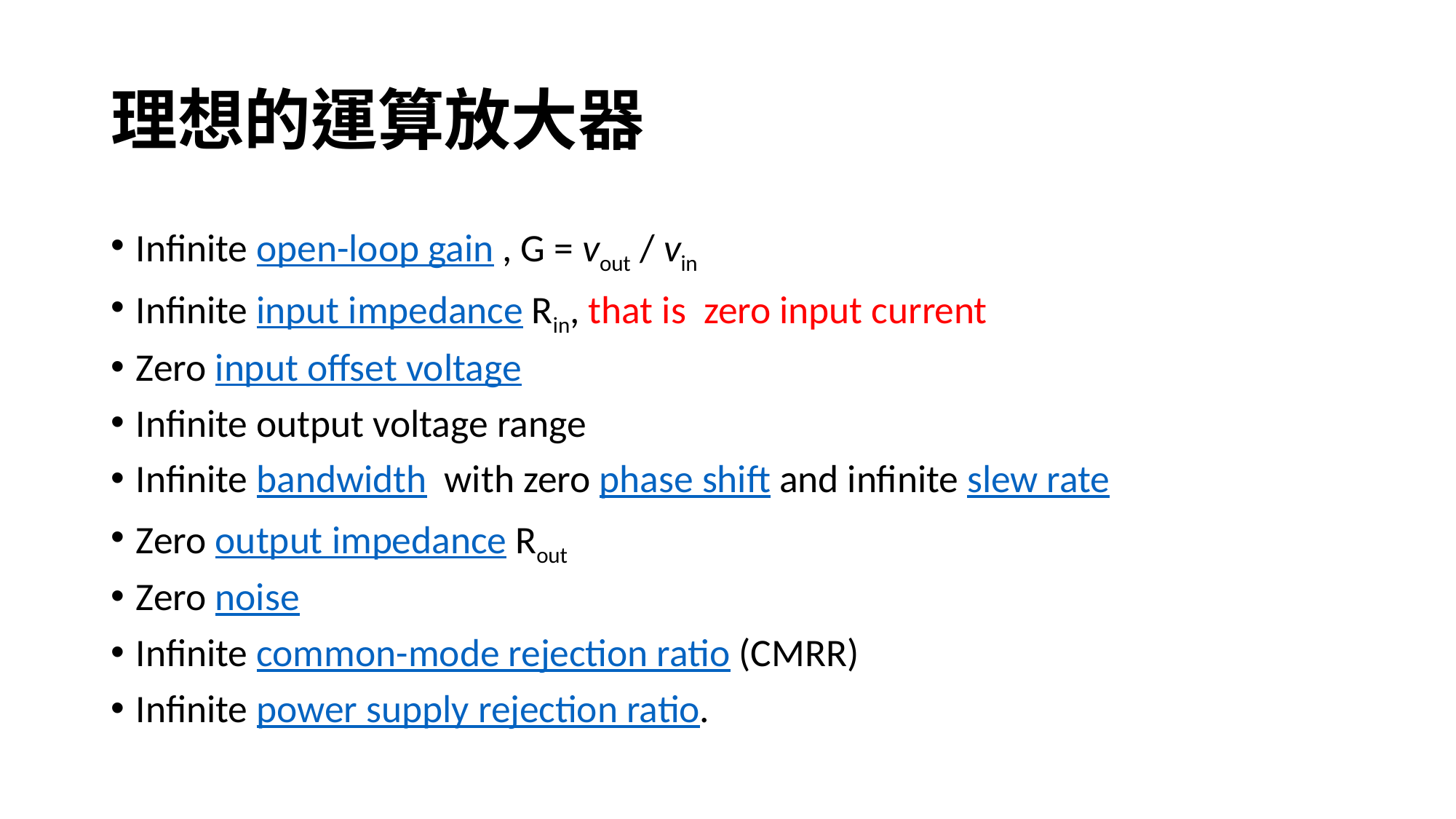

# 理想的運算放大器
Infinite open-loop gain , G = vout / vin
Infinite input impedance Rin, that is  zero input current
Zero input offset voltage
Infinite output voltage range
Infinite bandwidth  with zero phase shift and infinite slew rate
Zero output impedance Rout
Zero noise
Infinite common-mode rejection ratio (CMRR)
Infinite power supply rejection ratio.